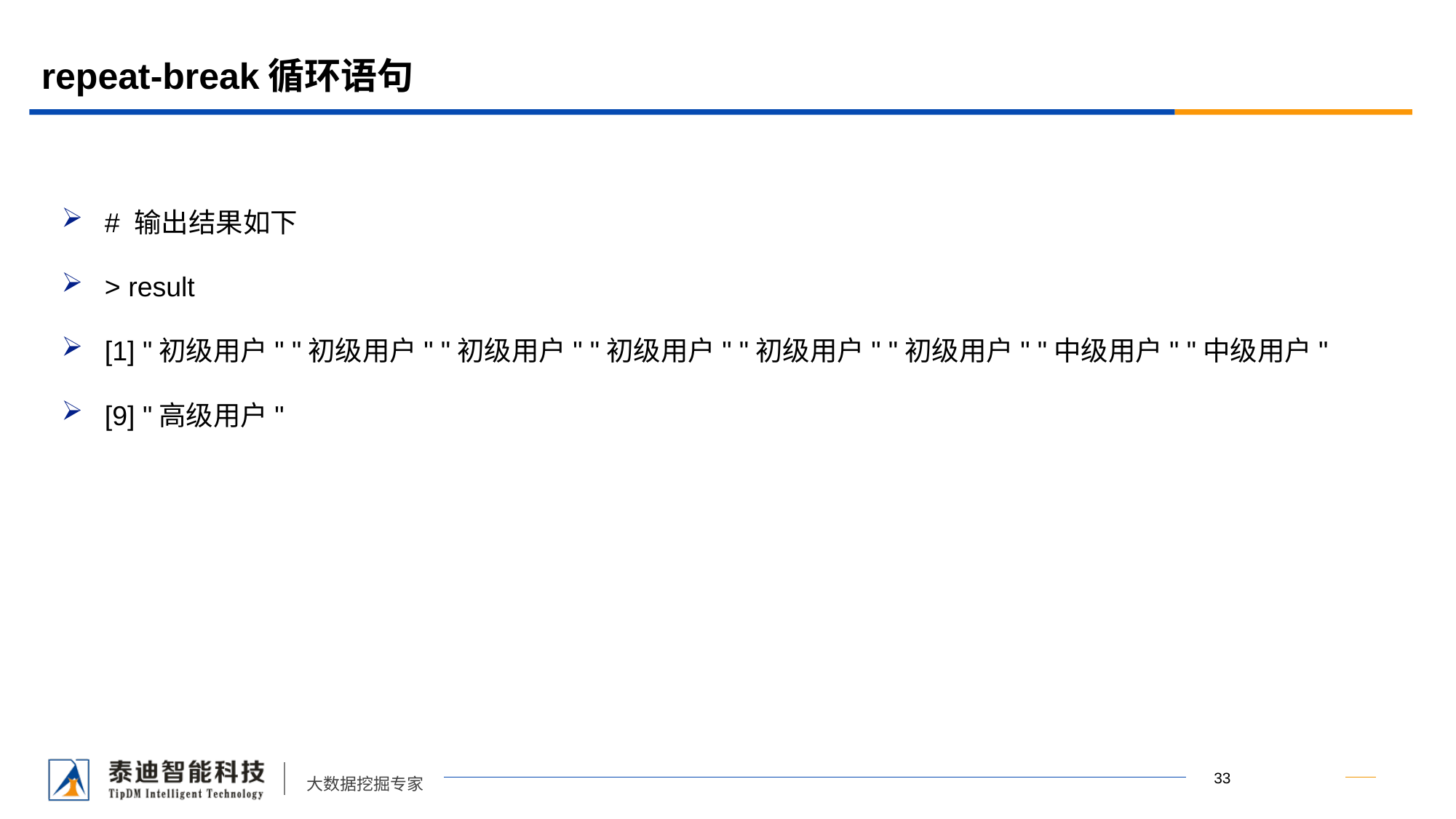

# repeat-break循环语句
# 输出结果如下
> result
[1] "初级用户" "初级用户" "初级用户" "初级用户" "初级用户" "初级用户" "中级用户" "中级用户"
[9] "高级用户"